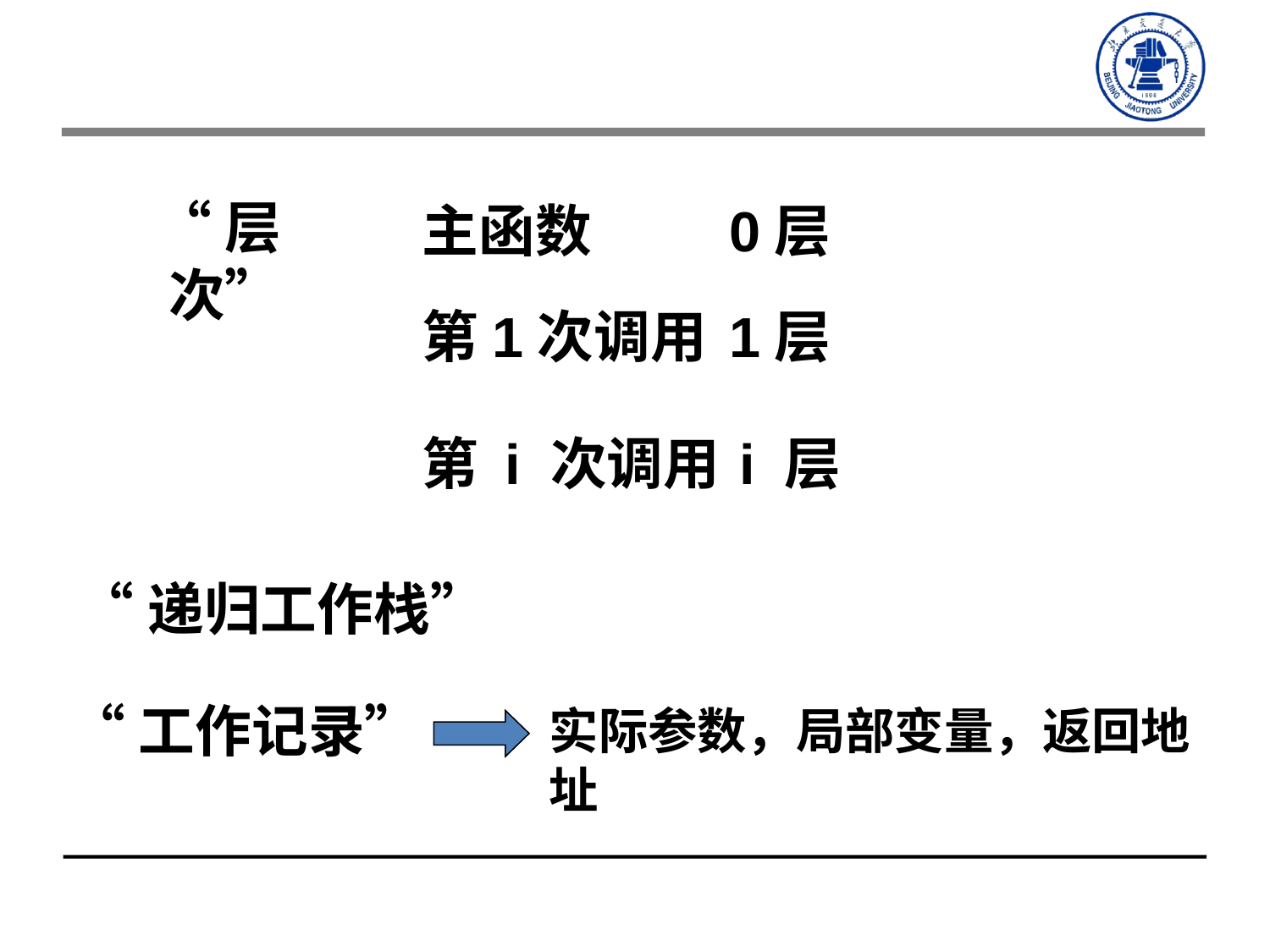

“层次”
主函数
0层
第1次调用
1层
第 i 次调用
i 层
“递归工作栈”
“工作记录”
实际参数，局部变量，返回地址